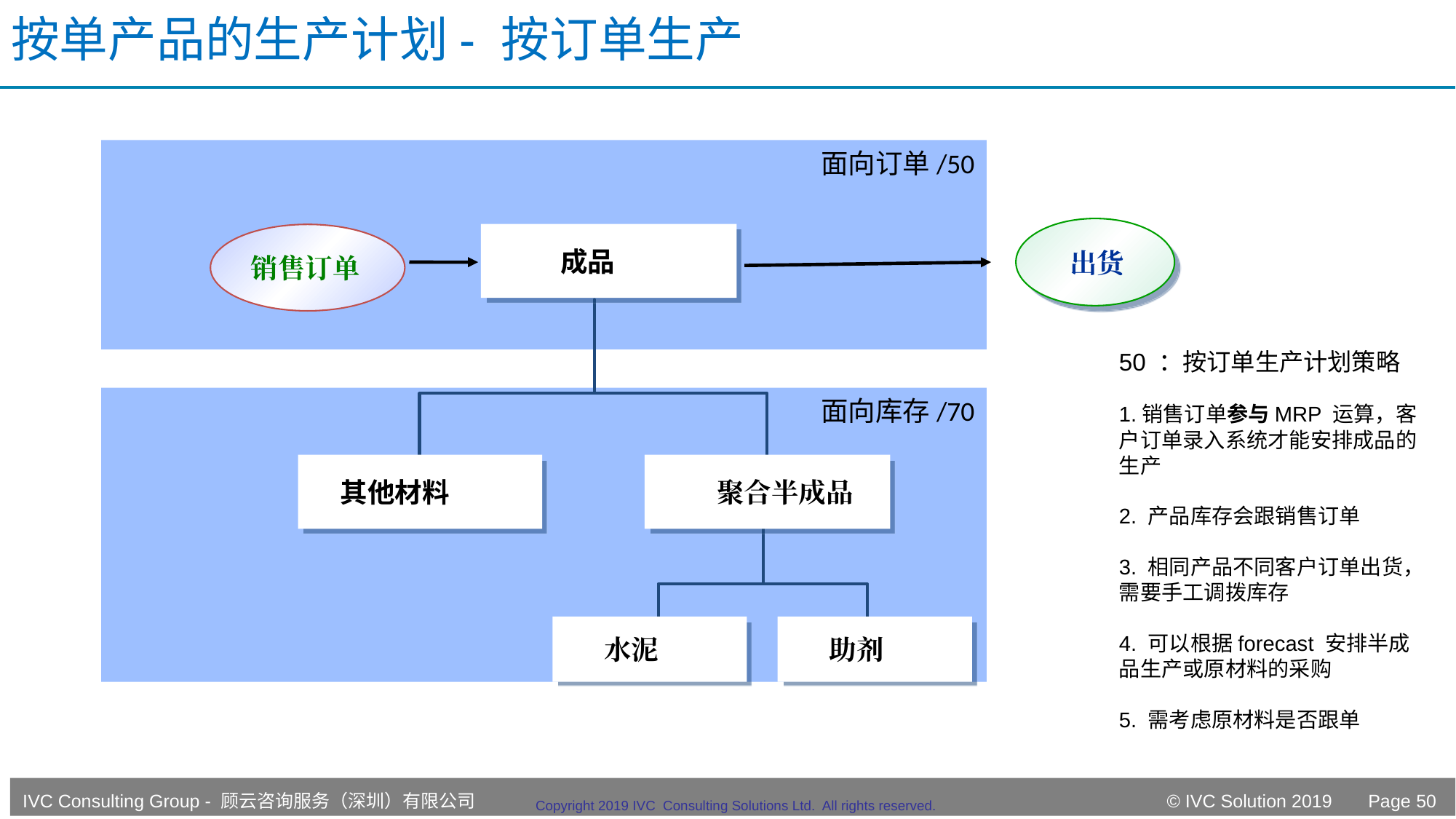

# 按单产品的生产计划- 按订单生产
面向订单/50
 出货
         成品
销售订单

50 ：按订单生产计划策略

1.销售订单参与MRP 运算，客户订单录入系统才能安排成品的生产

2. 产品库存会跟销售订单

3. 相同产品不同客户订单出货，需要手工调拨库存

4. 可以根据forecast 安排半成品生产或原材料的采购

5. 需考虑原材料是否跟单
面向库存/70

   其他材料

       聚合半成品

    水泥
    助剂